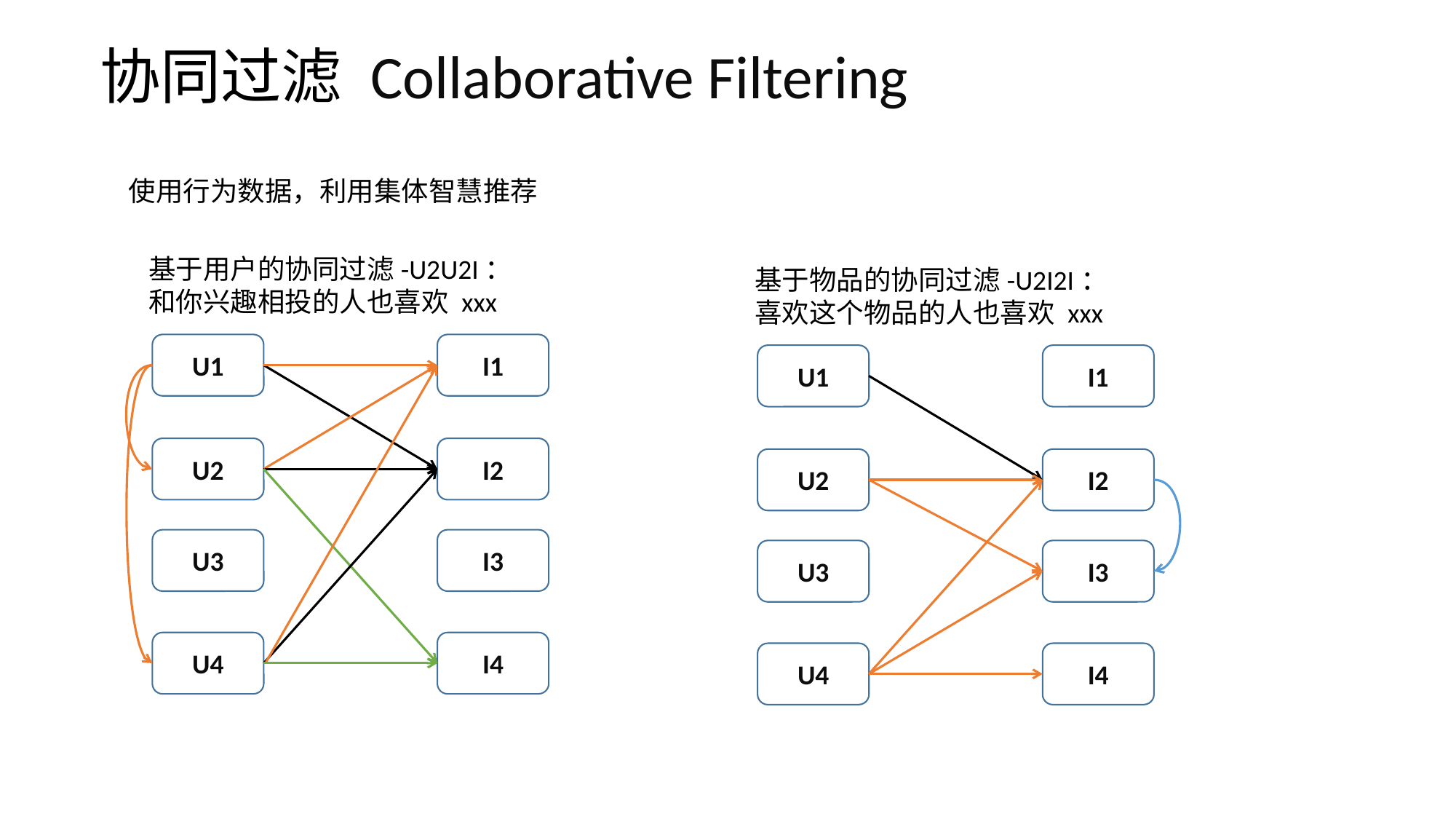

# 协同过滤 Collaborative Filtering
使用行为数据，利用集体智慧推荐
基于用户的协同过滤-U2U2I：
和你兴趣相投的人也喜欢 xxx
基于物品的协同过滤-U2I2I：
喜欢这个物品的人也喜欢 xxx
U1
I1
U1
I1
U2
I2
U2
I2
U3
I3
U3
I3
U4
I4
U4
I4